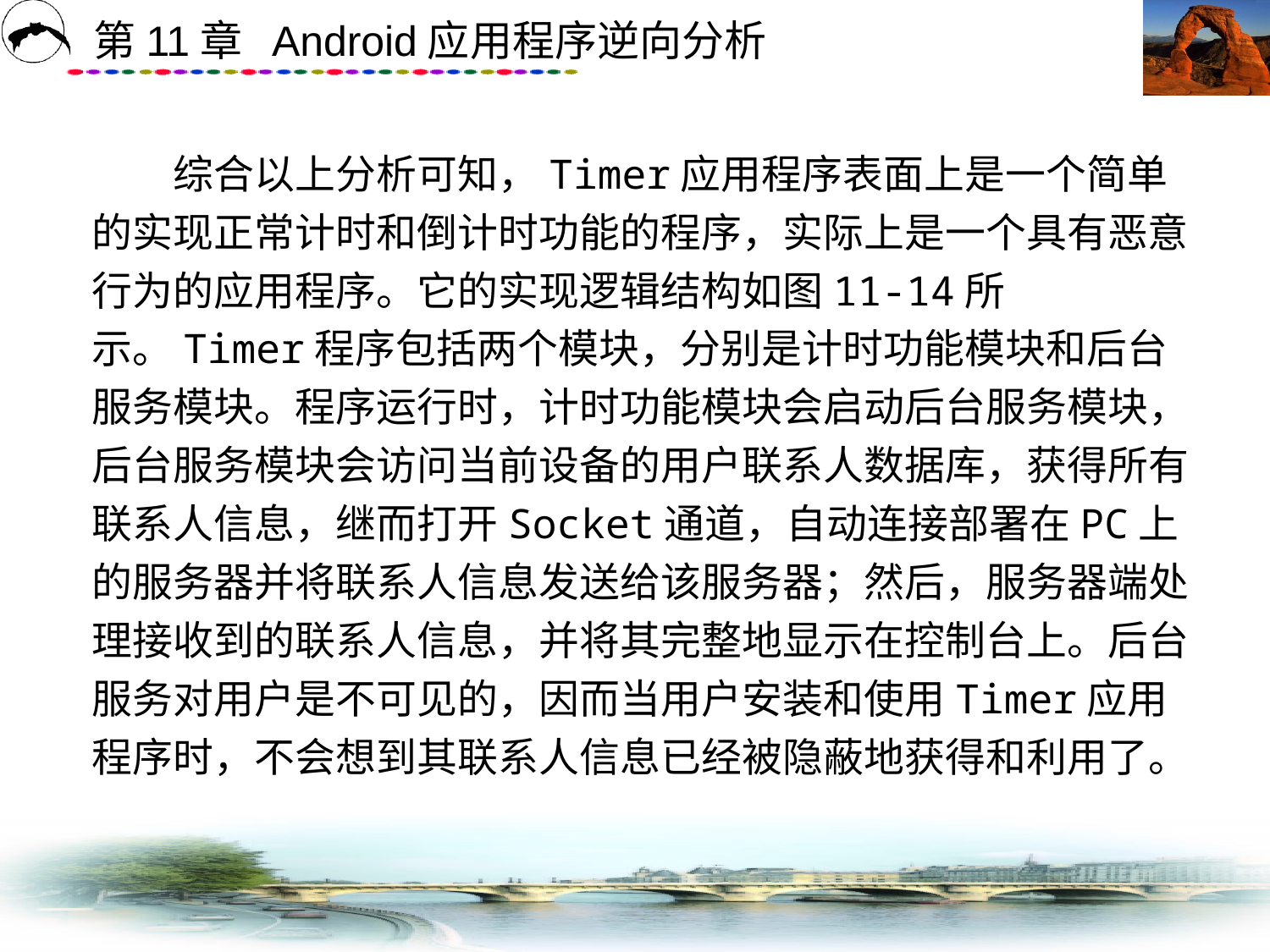

# 综合以上分析可知，Timer应用程序表面上是一个简单的实现正常计时和倒计时功能的程序，实际上是一个具有恶意行为的应用程序。它的实现逻辑结构如图11-14所示。Timer程序包括两个模块，分别是计时功能模块和后台服务模块。程序运行时，计时功能模块会启动后台服务模块，后台服务模块会访问当前设备的用户联系人数据库，获得所有联系人信息，继而打开Socket通道，自动连接部署在PC上的服务器并将联系人信息发送给该服务器；然后，服务器端处理接收到的联系人信息，并将其完整地显示在控制台上。后台服务对用户是不可见的，因而当用户安装和使用Timer应用程序时，不会想到其联系人信息已经被隐蔽地获得和利用了。